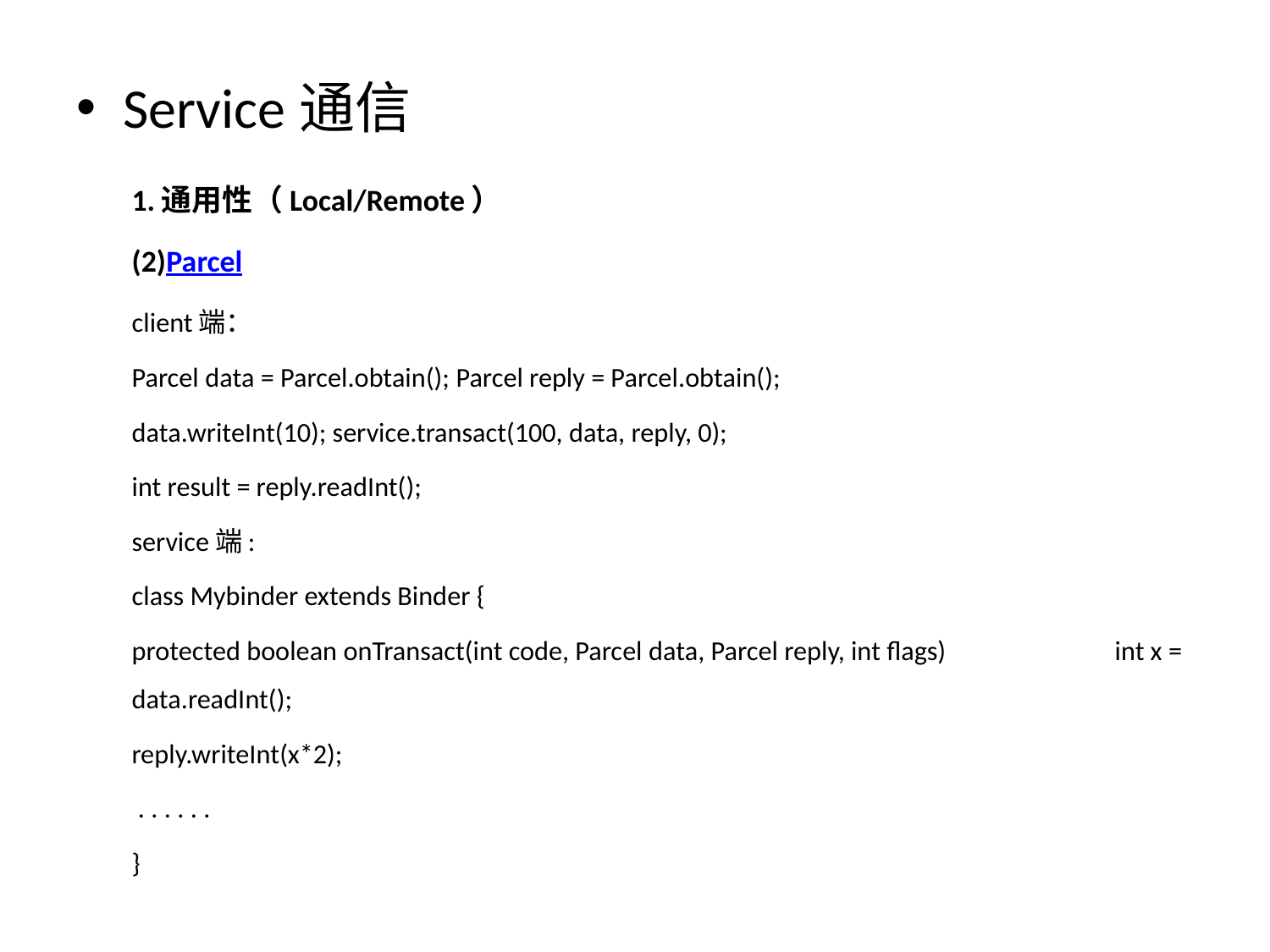

Service通信
	1.通用性（Local/Remote）
		(2)Parcel
			client端：
			Parcel data = Parcel.obtain(); Parcel reply = Parcel.obtain();
			data.writeInt(10); service.transact(100, data, reply, 0);
			int result = reply.readInt();
			service端:
			class Mybinder extends Binder {
		protected boolean onTransact(int code, Parcel data, Parcel reply, int flags) 			int x = data.readInt();
				reply.writeInt(x*2);
				 . . . . . .
			}